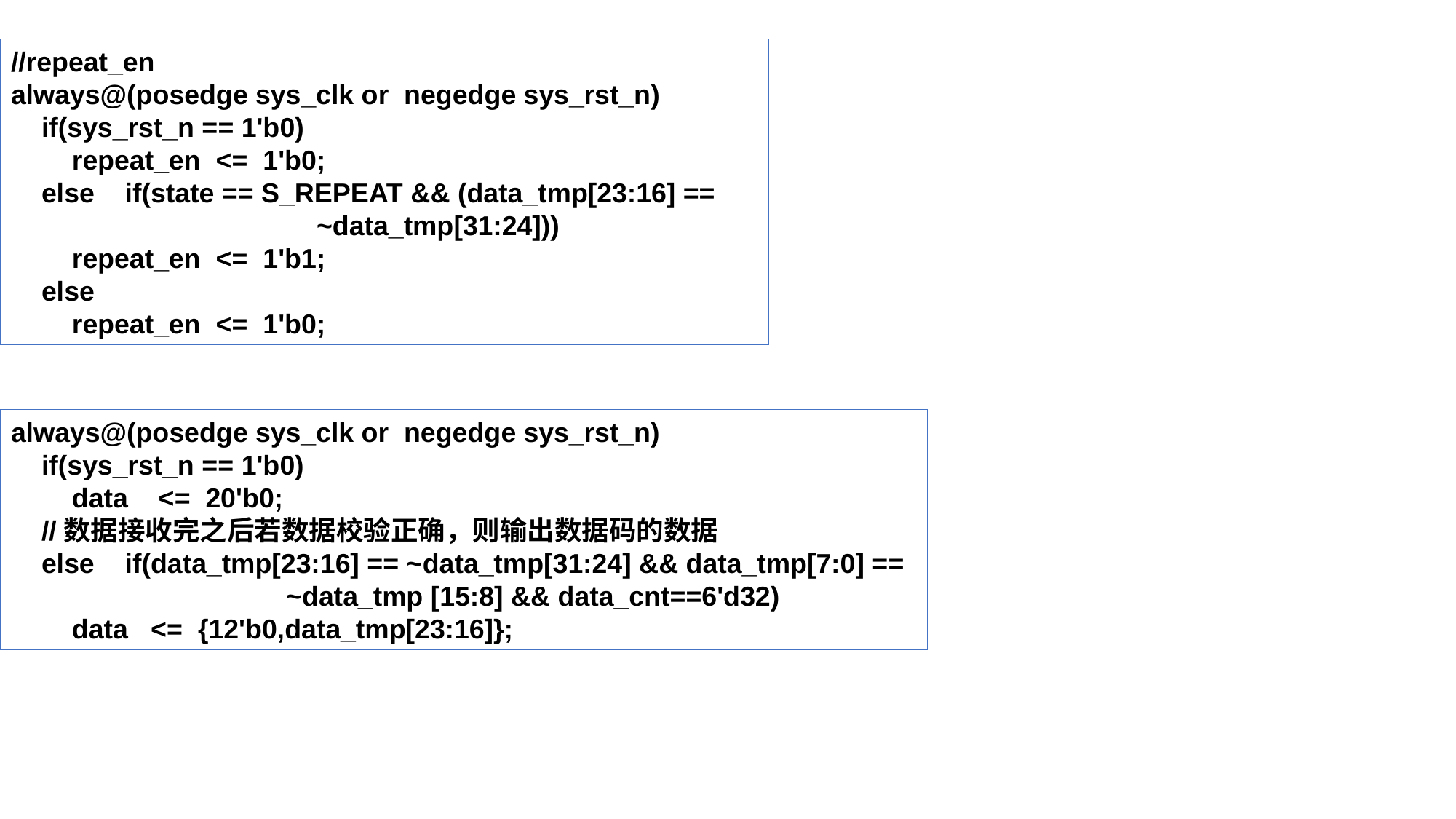

//repeat_en
always@(posedge sys_clk or  negedge sys_rst_n)
    if(sys_rst_n == 1'b0)
        repeat_en  <=  1'b0;
    else    if(state == S_REPEAT && (data_tmp[23:16] ==
                                        ~data_tmp[31:24]))
        repeat_en  <=  1'b1;
    else
        repeat_en  <=  1'b0;
always@(posedge sys_clk or  negedge sys_rst_n)
    if(sys_rst_n == 1'b0)
        data    <=  20'b0;
    //数据接收完之后若数据校验正确，则输出数据码的数据
    else    if(data_tmp[23:16] == ~data_tmp[31:24] && data_tmp[7:0] ==
                                    ~data_tmp [15:8] && data_cnt==6'd32)
        data   <=  {12'b0,data_tmp[23:16]};